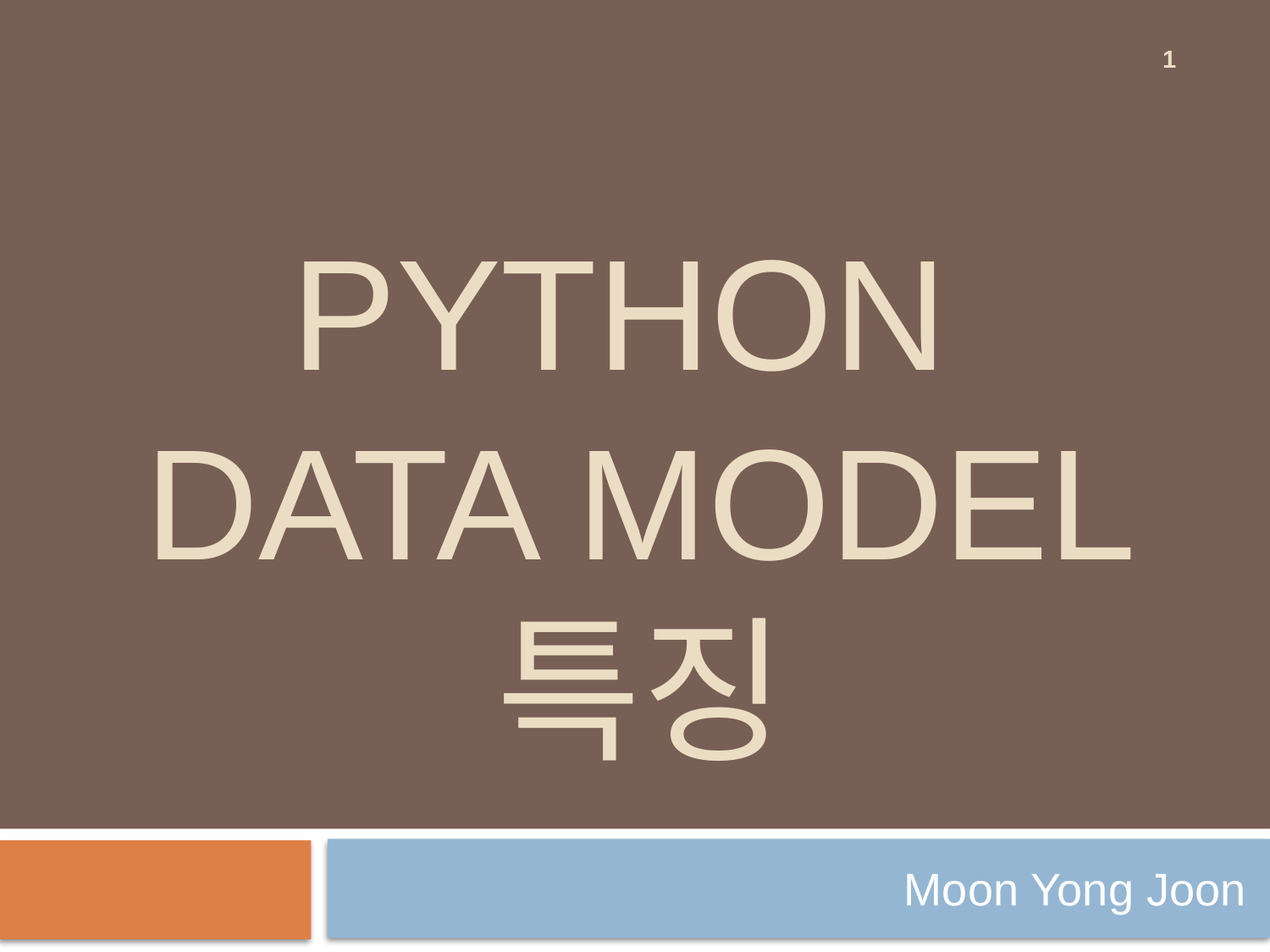

1
# Python data Model 특징
Moon Yong Joon